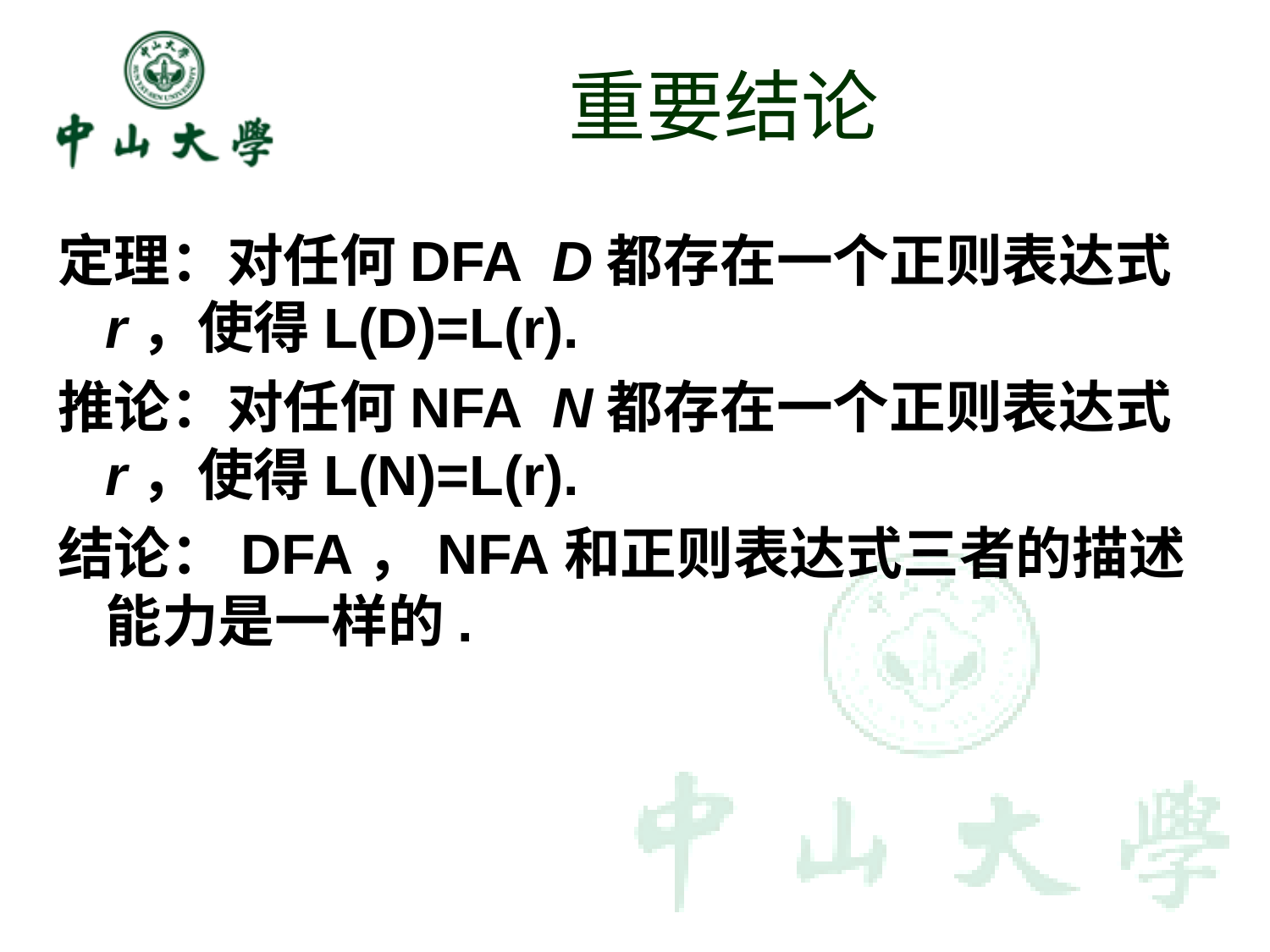

# 重要结论
定理：对任何DFA  D都存在一个正则表达式r，使得L(D)=L(r).
推论：对任何NFA  N都存在一个正则表达式r，使得L(N)=L(r).
结论：DFA，NFA和正则表达式三者的描述能力是一样的.